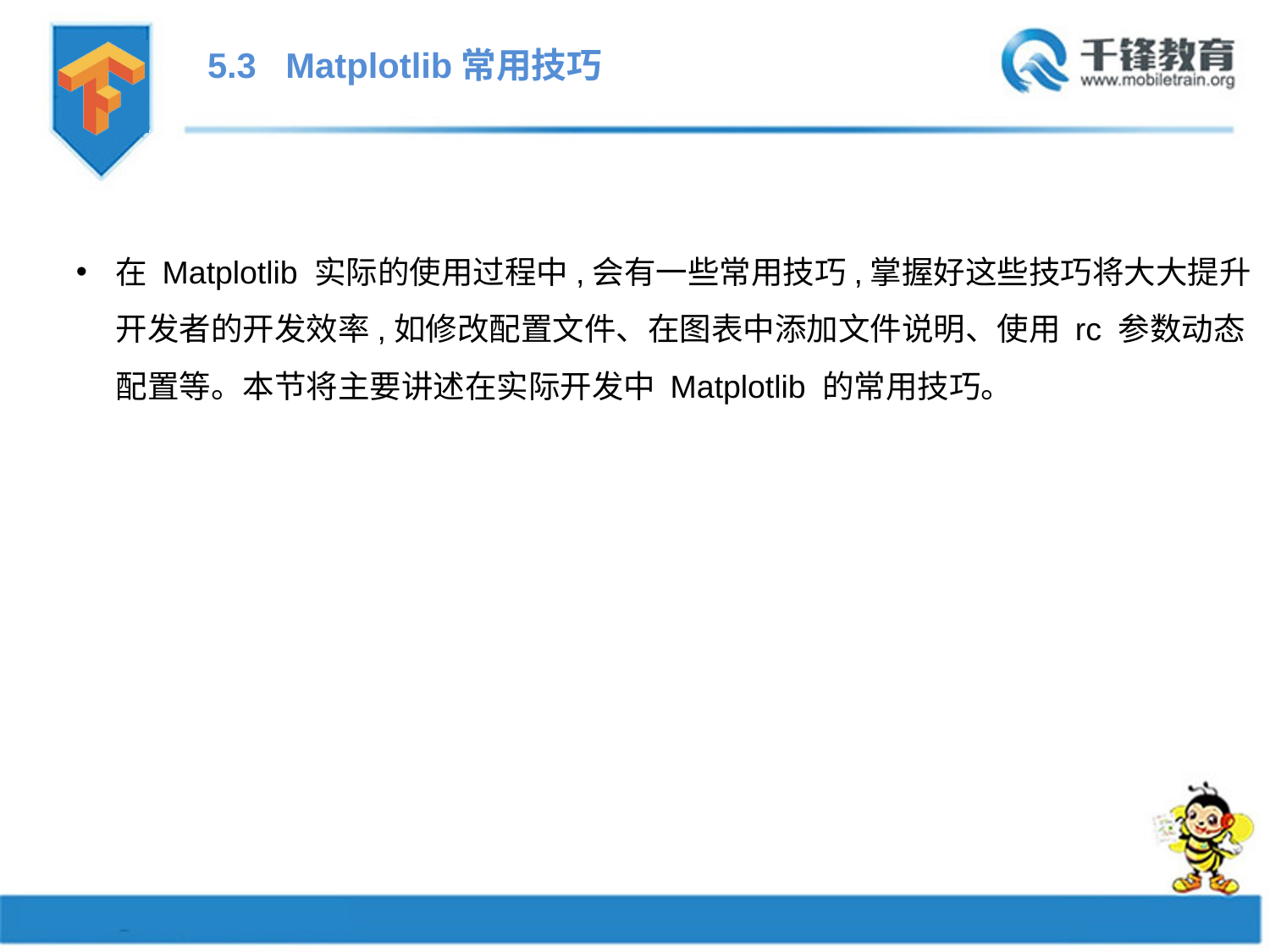

5.3   Matplotlib常用技巧
在 Matplotlib 实际的使用过程中,会有一些常用技巧,掌握好这些技巧将大大提升开发者的开发效率,如修改配置文件、在图表中添加文件说明、使用 rc 参数动态配置等。本节将主要讲述在实际开发中 Matplotlib 的常用技巧。